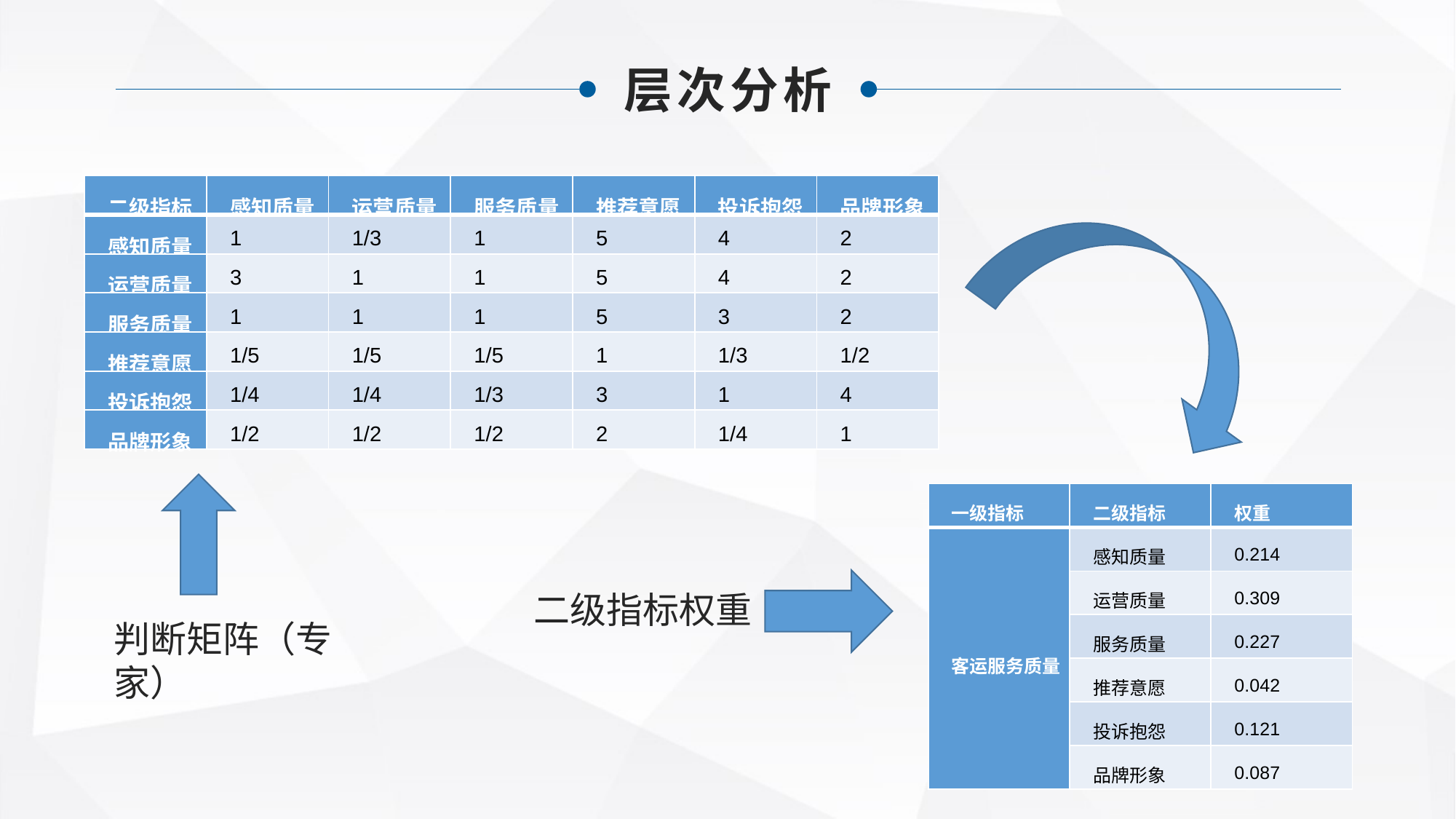

层次分析

| 二级指标 | 感知质量 | 运营质量 | 服务质量 | 推荐意愿 | 投诉抱怨 | 品牌形象 |
| --- | --- | --- | --- | --- | --- | --- |
| 感知质量 | 1 | 1/3 | 1 | 5 | 4 | 2 |
| 运营质量 | 3 | 1 | 1 | 5 | 4 | 2 |
| 服务质量 | 1 | 1 | 1 | 5 | 3 | 2 |
| 推荐意愿 | 1/5 | 1/5 | 1/5 | 1 | 1/3 | 1/2 |
| 投诉抱怨 | 1/4 | 1/4 | 1/3 | 3 | 1 | 4 |
| 品牌形象 | 1/2 | 1/2 | 1/2 | 2 | 1/4 | 1 |

| 一级指标 | 二级指标 | 权重 |
| --- | --- | --- |
| 客运服务质量 | 感知质量 | 0.214 |
|  | 运营质量 | 0.309 |
|  | 服务质量 | 0.227 |
|  | 推荐意愿 | 0.042 |
|  | 投诉抱怨 | 0.121 |
|  | 品牌形象 | 0.087 |

二级指标权重
判断矩阵（专家）